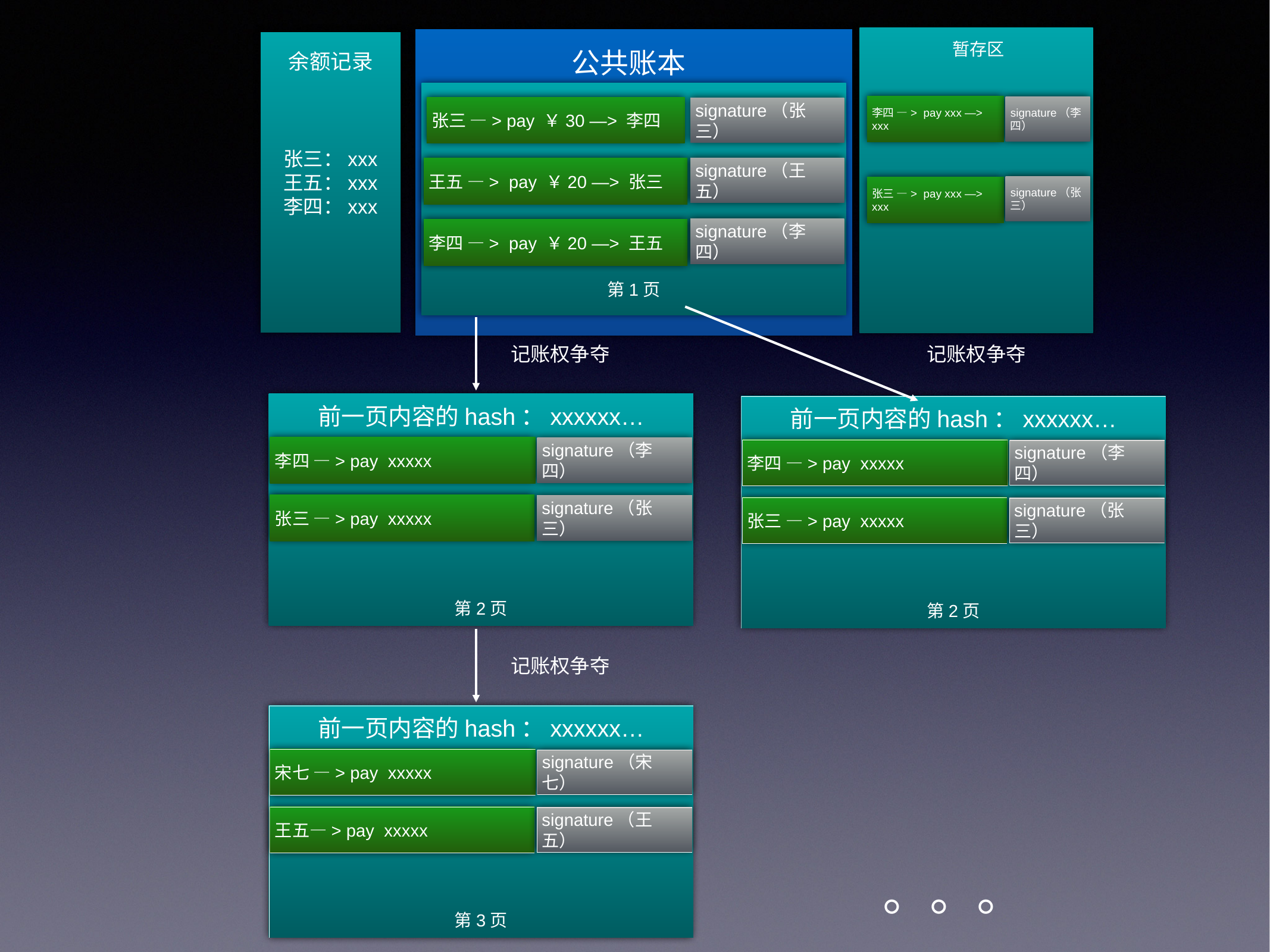

暂存区

李四 —>  pay xxx —> xxx
signature（李四）
signature（张三）
张三 —>  pay xxx —> xxx
公共账本

张三：xxx
王五：xxx
李四：xxx
余额记录

张三 —> pay ￥30 —> 李四
signature（张三）
王五 —>  pay ￥20 —> 张三
signature（王五）
signature（李四）
李四 —>  pay ￥20 —> 王五
第1页

前一页内容的hash：xxxxxx…
李四 —> pay  xxxxx
signature（李四）
张三 —> pay  xxxxx
signature（张三）
第2页
记账权争夺

记账权争夺

前一页内容的hash：xxxxxx…
李四 —> pay  xxxxx
signature（李四）
张三 —> pay  xxxxx
signature（张三）
第2页

记账权争夺

前一页内容的hash：xxxxxx…
宋七 —> pay  xxxxx
signature（宋七）
王五—> pay  xxxxx
signature（王五）
第3页
。。。